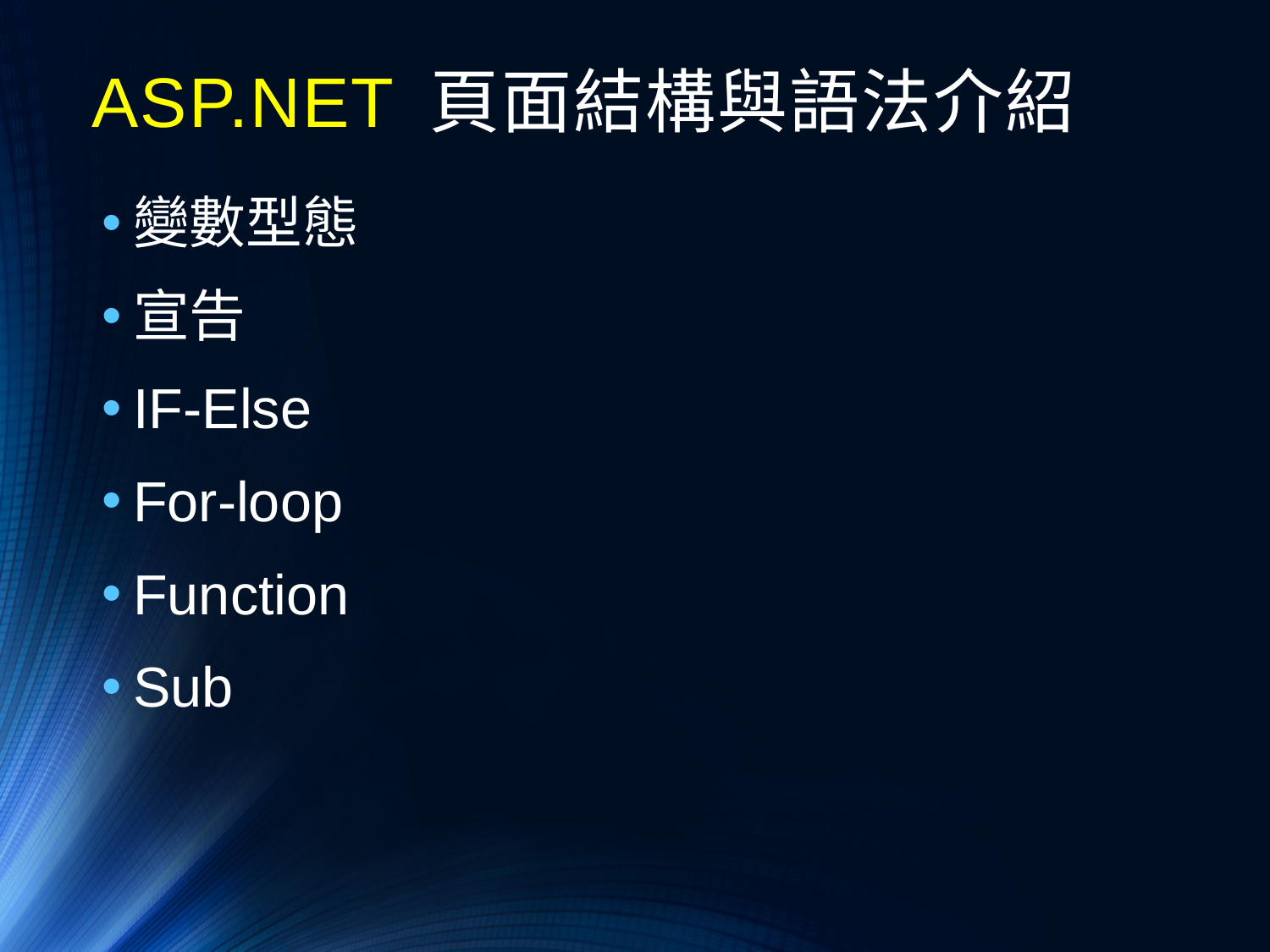

# ASP.NET 頁面結構與語法介紹
變數型態
宣告
IF-Else
For-loop
Function
Sub